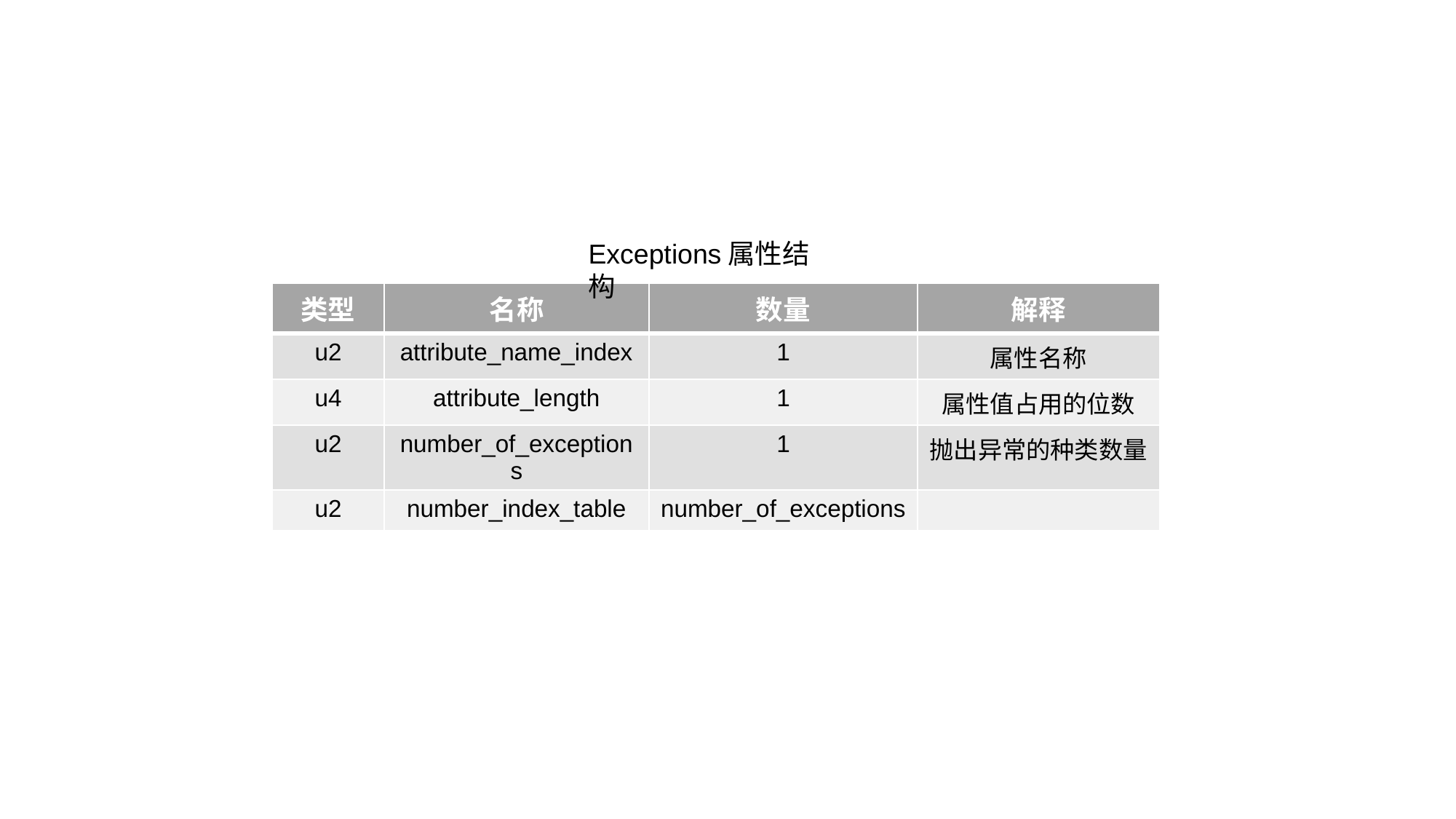

Exceptions属性结构
| 类型 | 名称 | 数量 | 解释 |
| --- | --- | --- | --- |
| u2 | attribute\_name\_index | 1 | 属性名称 |
| u4 | attribute\_length | 1 | 属性值占用的位数 |
| u2 | number\_of\_exceptions | 1 | 抛出异常的种类数量 |
| u2 | number\_index\_table | number\_of\_exceptions |  |